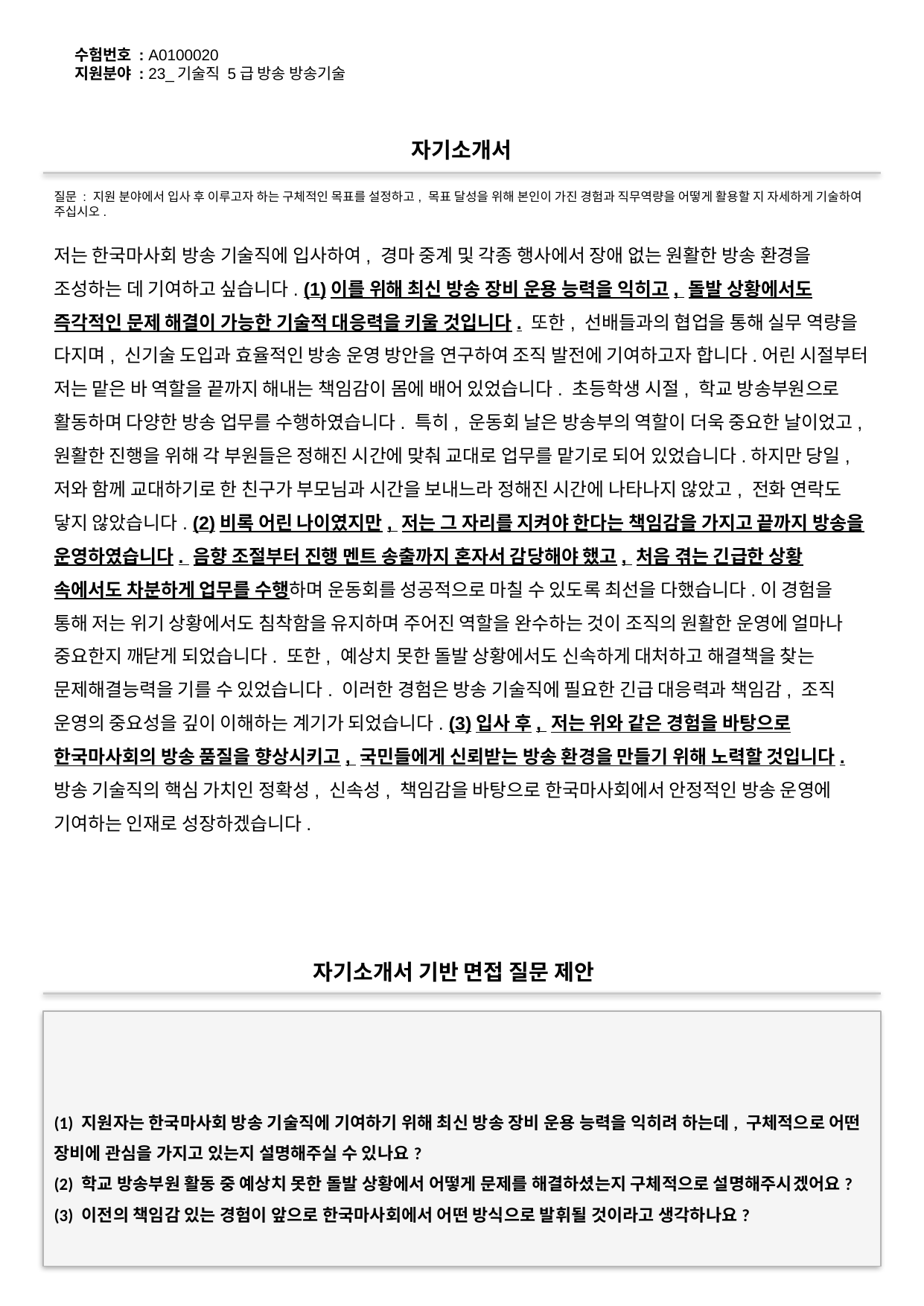

수험번호 : A0100020
지원분야 : 23_기술직 5급 방송 방송기술
#

자기소개서

질문 : 지원 분야에서 입사 후 이루고자 하는 구체적인 목표를 설정하고, 목표 달성을 위해 본인이 가진 경험과 직무역량을 어떻게 활용할 지 자세하게 기술하여 주십시오.

저는 한국마사회 방송 기술직에 입사하여, 경마 중계 및 각종 행사에서 장애 없는 원활한 방송 환경을 조성하는 데 기여하고 싶습니다. (1)이를 위해 최신 방송 장비 운용 능력을 익히고, 돌발 상황에서도 즉각적인 문제 해결이 가능한 기술적 대응력을 키울 것입니다. 또한, 선배들과의 협업을 통해 실무 역량을 다지며, 신기술 도입과 효율적인 방송 운영 방안을 연구하여 조직 발전에 기여하고자 합니다.어린 시절부터 저는 맡은 바 역할을 끝까지 해내는 책임감이 몸에 배어 있었습니다. 초등학생 시절, 학교 방송부원으로 활동하며 다양한 방송 업무를 수행하였습니다. 특히, 운동회 날은 방송부의 역할이 더욱 중요한 날이었고, 원활한 진행을 위해 각 부원들은 정해진 시간에 맞춰 교대로 업무를 맡기로 되어 있었습니다.하지만 당일, 저와 함께 교대하기로 한 친구가 부모님과 시간을 보내느라 정해진 시간에 나타나지 않았고, 전화 연락도 닿지 않았습니다. (2)비록 어린 나이였지만, 저는 그 자리를 지켜야 한다는 책임감을 가지고 끝까지 방송을 운영하였습니다. 음향 조절부터 진행 멘트 송출까지 혼자서 감당해야 했고, 처음 겪는 긴급한 상황 속에서도 차분하게 업무를 수행하며 운동회를 성공적으로 마칠 수 있도록 최선을 다했습니다.이 경험을 통해 저는 위기 상황에서도 침착함을 유지하며 주어진 역할을 완수하는 것이 조직의 원활한 운영에 얼마나 중요한지 깨닫게 되었습니다. 또한, 예상치 못한 돌발 상황에서도 신속하게 대처하고 해결책을 찾는 문제해결능력을 기를 수 있었습니다. 이러한 경험은 방송 기술직에 필요한 긴급 대응력과 책임감, 조직 운영의 중요성을 깊이 이해하는 계기가 되었습니다. (3)입사 후, 저는 위와 같은 경험을 바탕으로 한국마사회의 방송 품질을 향상시키고, 국민들에게 신뢰받는 방송 환경을 만들기 위해 노력할 것입니다. 방송 기술직의 핵심 가치인 정확성, 신속성, 책임감을 바탕으로 한국마사회에서 안정적인 방송 운영에 기여하는 인재로 성장하겠습니다.

자기소개서 기반 면접 질문 제안

(1) 지원자는 한국마사회 방송 기술직에 기여하기 위해 최신 방송 장비 운용 능력을 익히려 하는데, 구체적으로 어떤 장비에 관심을 가지고 있는지 설명해주실 수 있나요?
(2) 학교 방송부원 활동 중 예상치 못한 돌발 상황에서 어떻게 문제를 해결하셨는지 구체적으로 설명해주시겠어요?
(3) 이전의 책임감 있는 경험이 앞으로 한국마사회에서 어떤 방식으로 발휘될 것이라고 생각하나요?